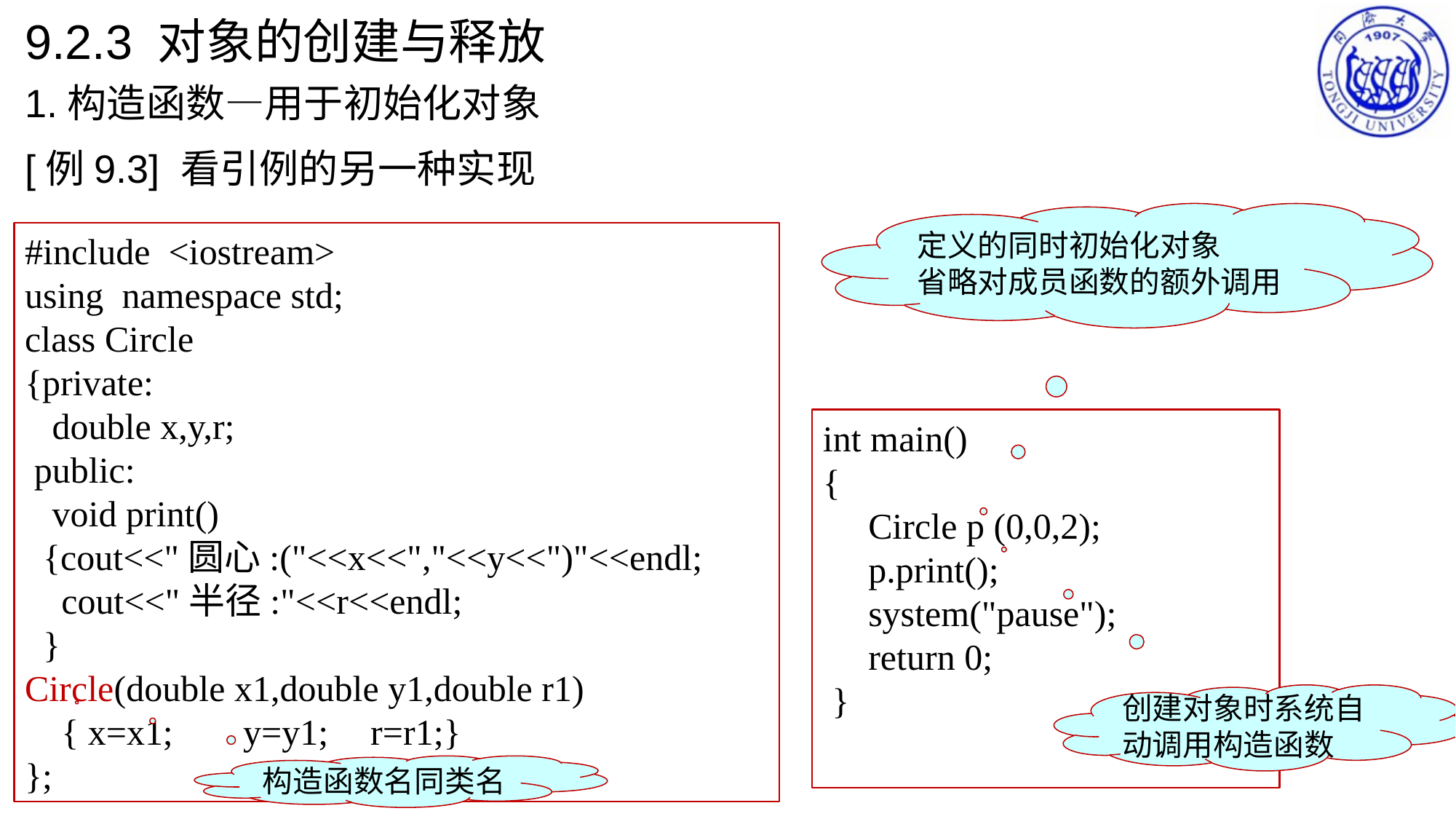

9.2.3 对象的创建与释放
1.构造函数—用于初始化对象
[例9.3] 看引例的另一种实现
定义的同时初始化对象
省略对成员函数的额外调用
#include  <iostream>
using  namespace std;
class Circle
{private:
   double x,y,r;
 public:
   void print()
  {cout<<"圆心:("<<x<<","<<y<<")"<<endl;
    cout<<"半径:"<<r<<endl;
  }
Circle(double x1,double y1,double r1)
    { x=x1; 	y=y1; 	  r=r1;}
};
int main()
{
     Circle p (0,0,2);
     p.print();
     system("pause");
     return 0;
 }

创建对象时系统自动调用构造函数
构造函数名同类名